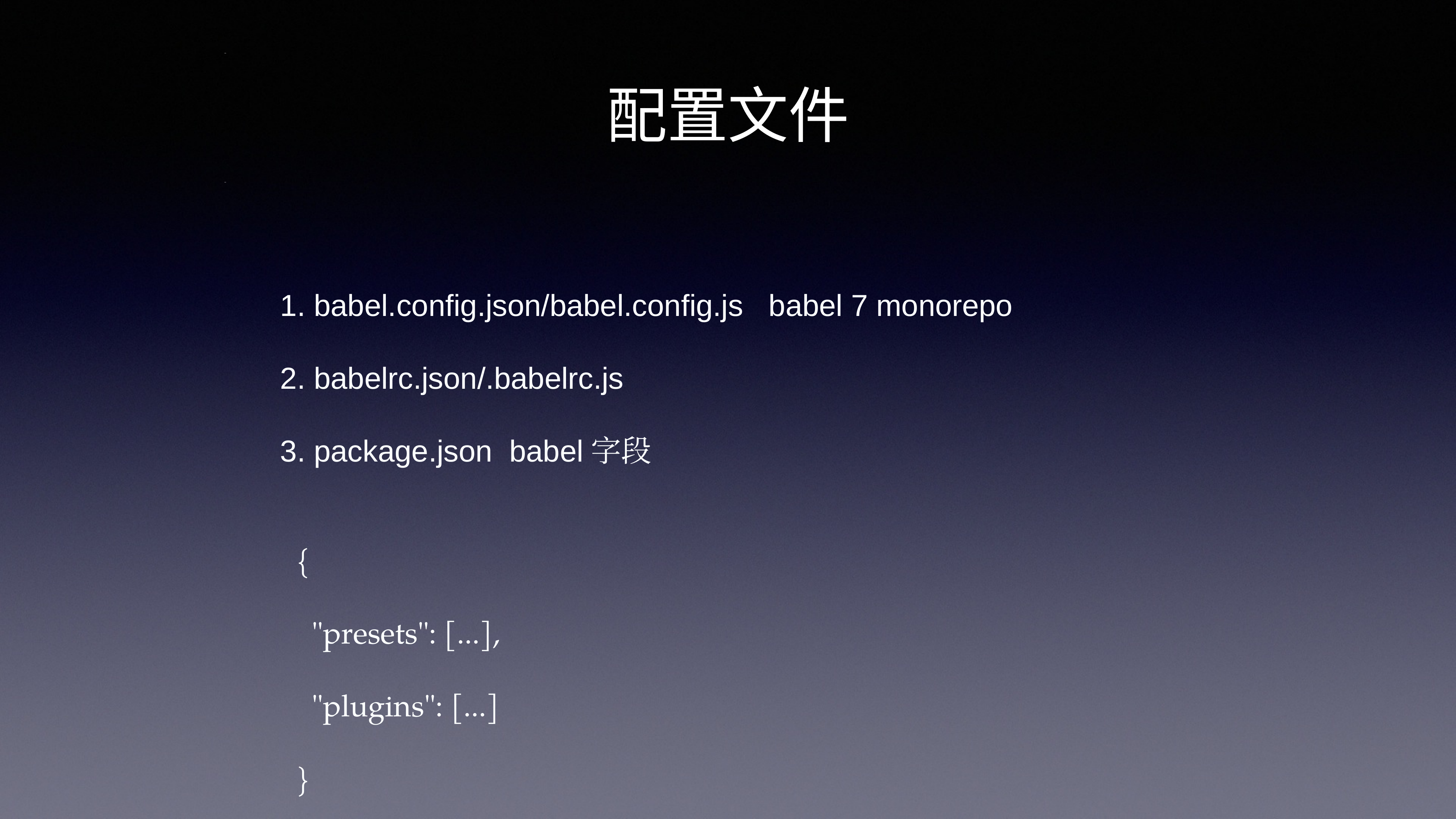

配置文件
1. babel.config.json/babel.config.js   babel 7 monorepo
2. babelrc.json/.babelrc.js
3. package.json  babel字段
{
  "presets": [...],
  "plugins": [...]
}